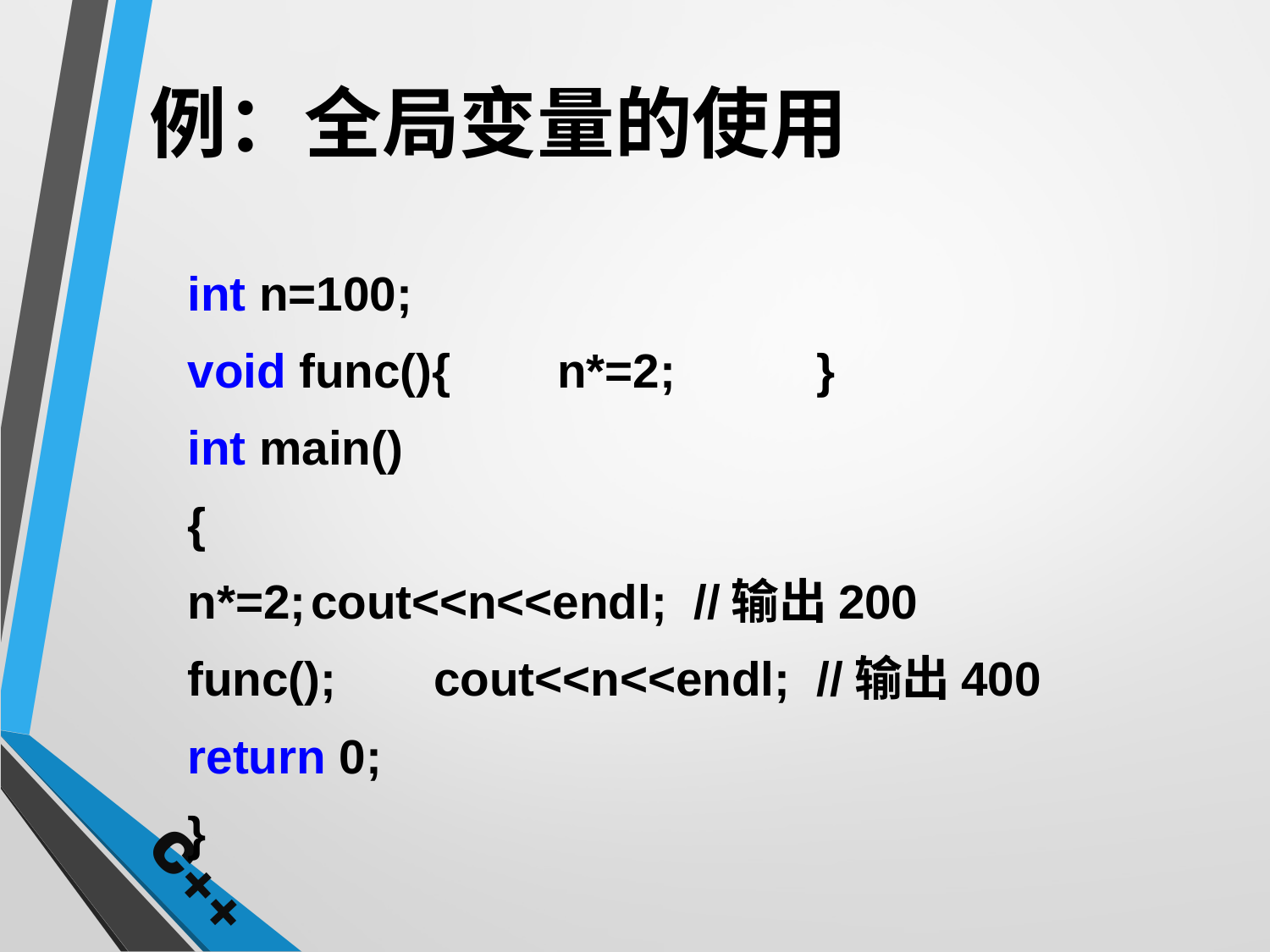

# 例：全局变量的使用
	int n=100;
	void func(){	n*=2; 	 }
	int main()
	{
		n*=2;	cout<<n<<endl;  //输出200
		func(); 	cout<<n<<endl;  //输出400
		return 0;
	}